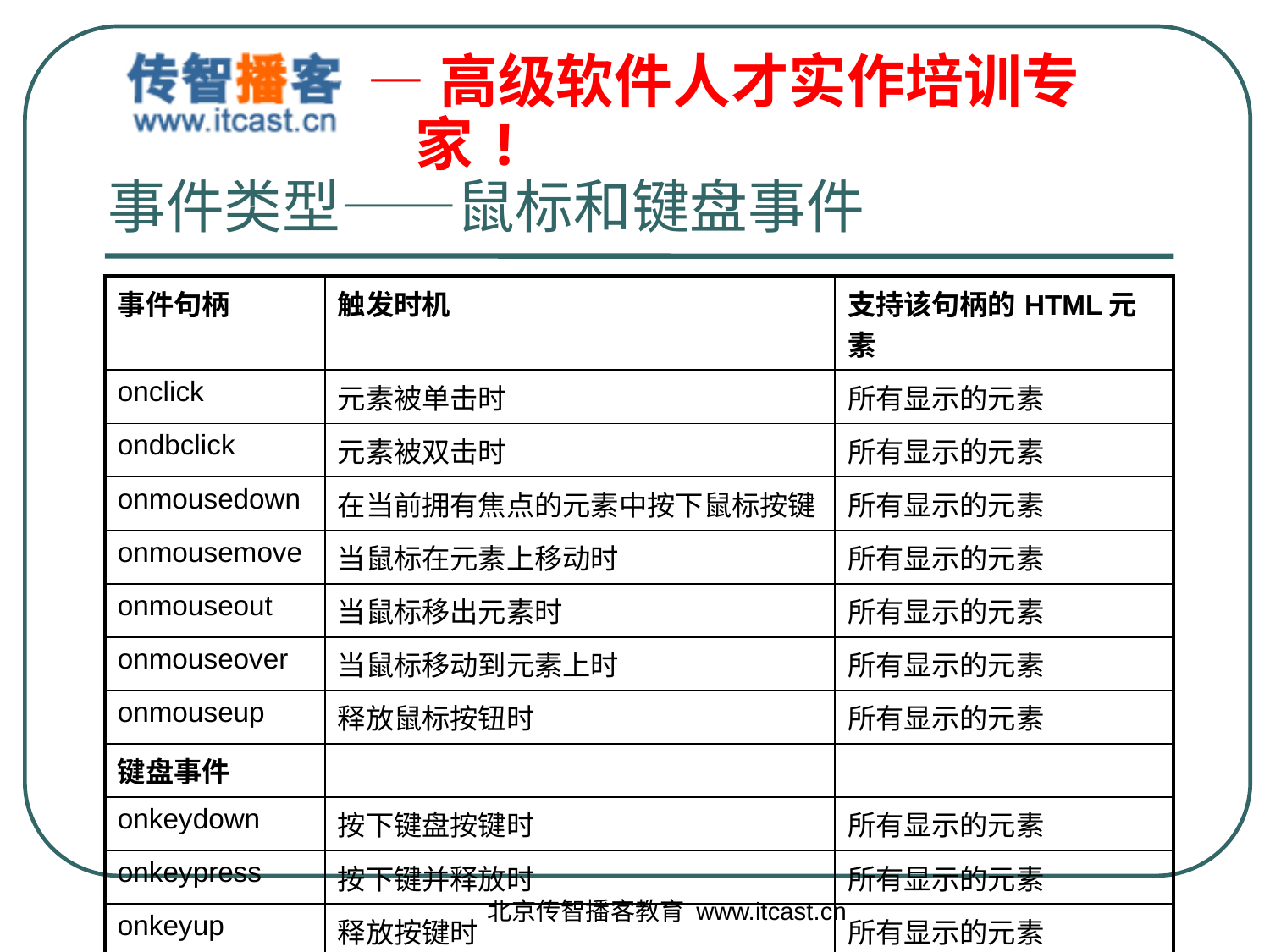

# 事件类型——鼠标和键盘事件
| 事件句柄 | 触发时机 | 支持该句柄的HTML元素 |
| --- | --- | --- |
| onclick | 元素被单击时 | 所有显示的元素 |
| ondbclick | 元素被双击时 | 所有显示的元素 |
| onmousedown | 在当前拥有焦点的元素中按下鼠标按键 | 所有显示的元素 |
| onmousemove | 当鼠标在元素上移动时 | 所有显示的元素 |
| onmouseout | 当鼠标移出元素时 | 所有显示的元素 |
| onmouseover | 当鼠标移动到元素上时 | 所有显示的元素 |
| onmouseup | 释放鼠标按钮时 | 所有显示的元素 |
| 键盘事件 |  |  |
| onkeydown | 按下键盘按键时 | 所有显示的元素 |
| onkeypress | 按下键并释放时 | 所有显示的元素 |
| onkeyup | 释放按键时 | 所有显示的元素 |